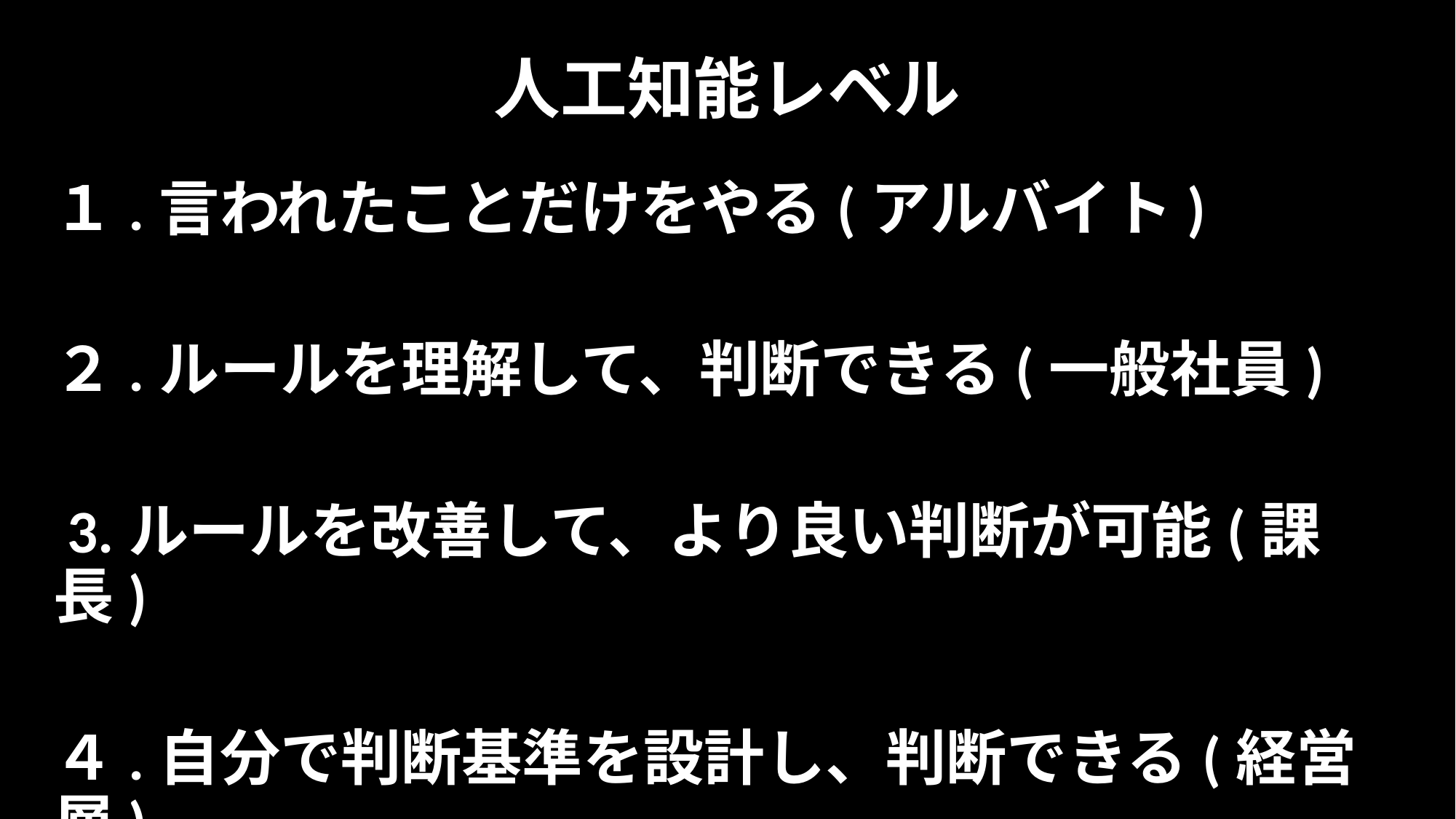

# 人工知能レベル
１.言われたことだけをやる(アルバイト)

２.ルールを理解して、判断できる(一般社員)

 3.ルールを改善して、より良い判断が可能(課長)

４.自分で判断基準を設計し、判断できる(経営層)

https://www.sejuku.net/blog/7290#Python